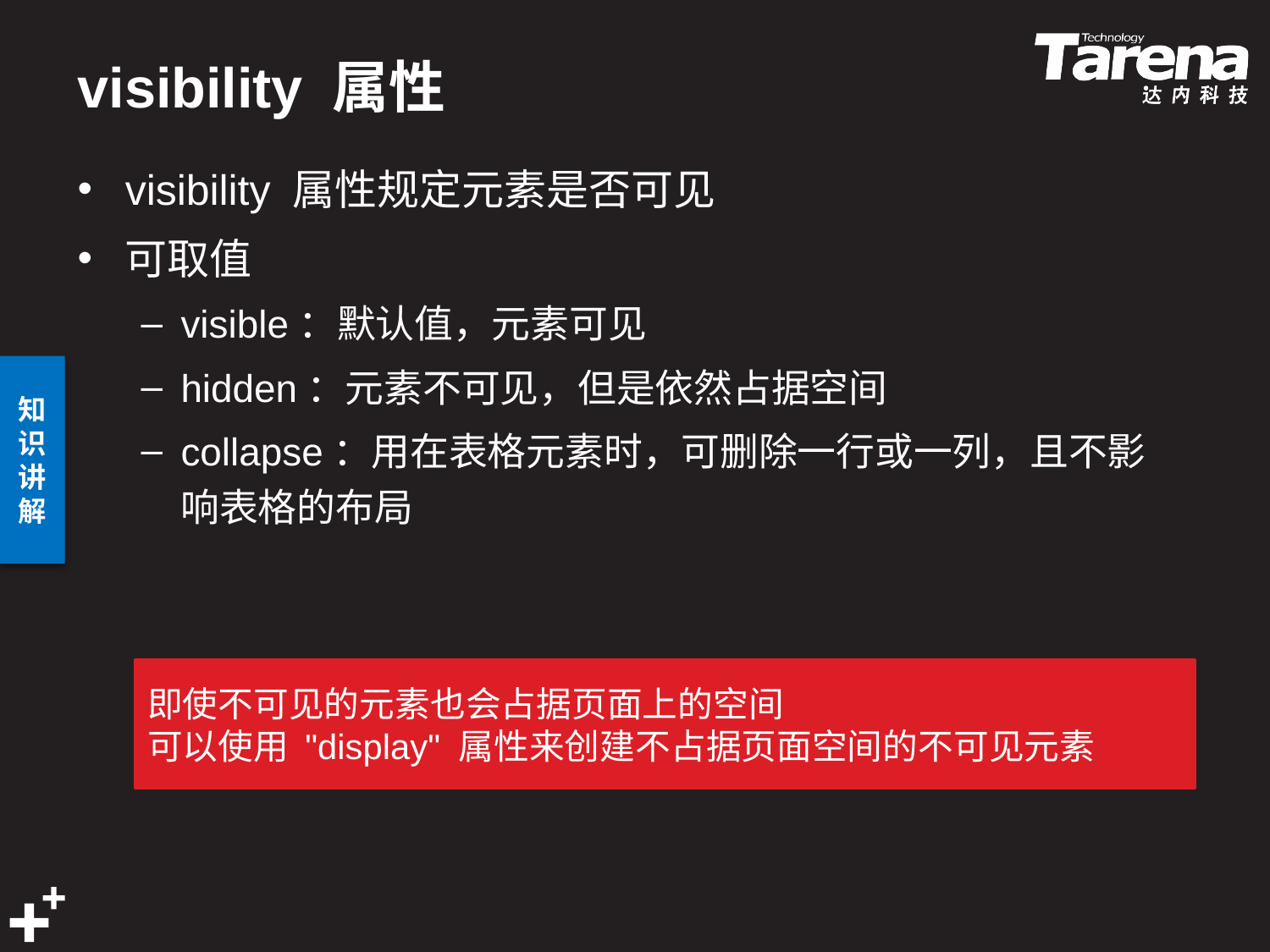

# visibility 属性
visibility 属性规定元素是否可见
可取值
visible：默认值，元素可见
hidden：元素不可见，但是依然占据空间
collapse：用在表格元素时，可删除一行或一列，且不影响表格的布局
即使不可见的元素也会占据页面上的空间
可以使用 "display" 属性来创建不占据页面空间的不可见元素